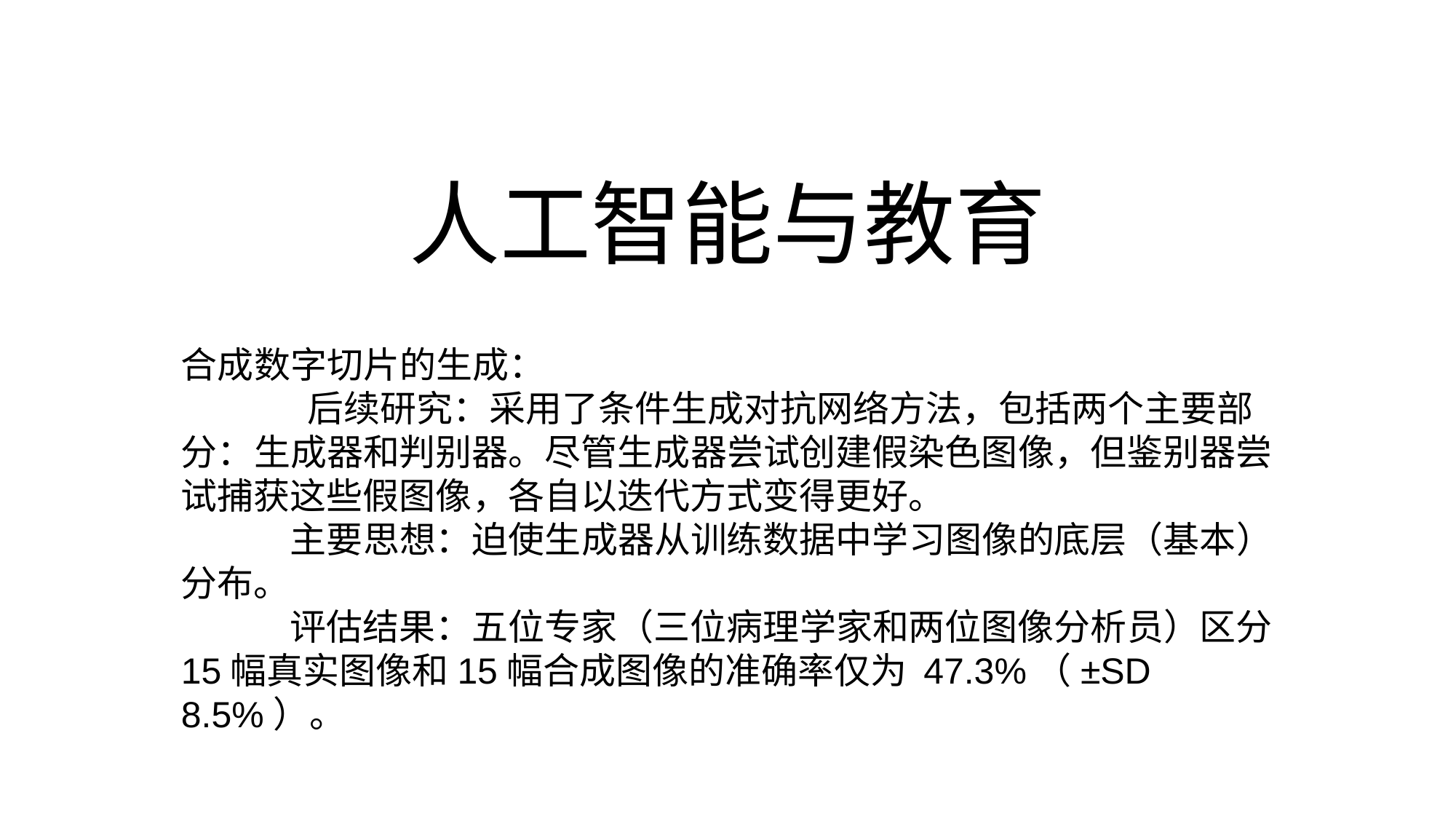

# 人工智能与教育
合成数字切片的生成：
	 后续研究：采用了条件生成对抗网络方法，包括两个主要部分：生成器和判别器。尽管生成器尝试创建假染色图像，但鉴别器尝试捕获这些假图像，各自以迭代方式变得更好。
	主要思想：迫使生成器从训练数据中学习图像的底层（基本）分布。
	评估结果：五位专家（三位病理学家和两位图像分析员）区分 15幅真实图像和15幅合成图像的准确率仅为 47.3%（±SD 8.5%）。